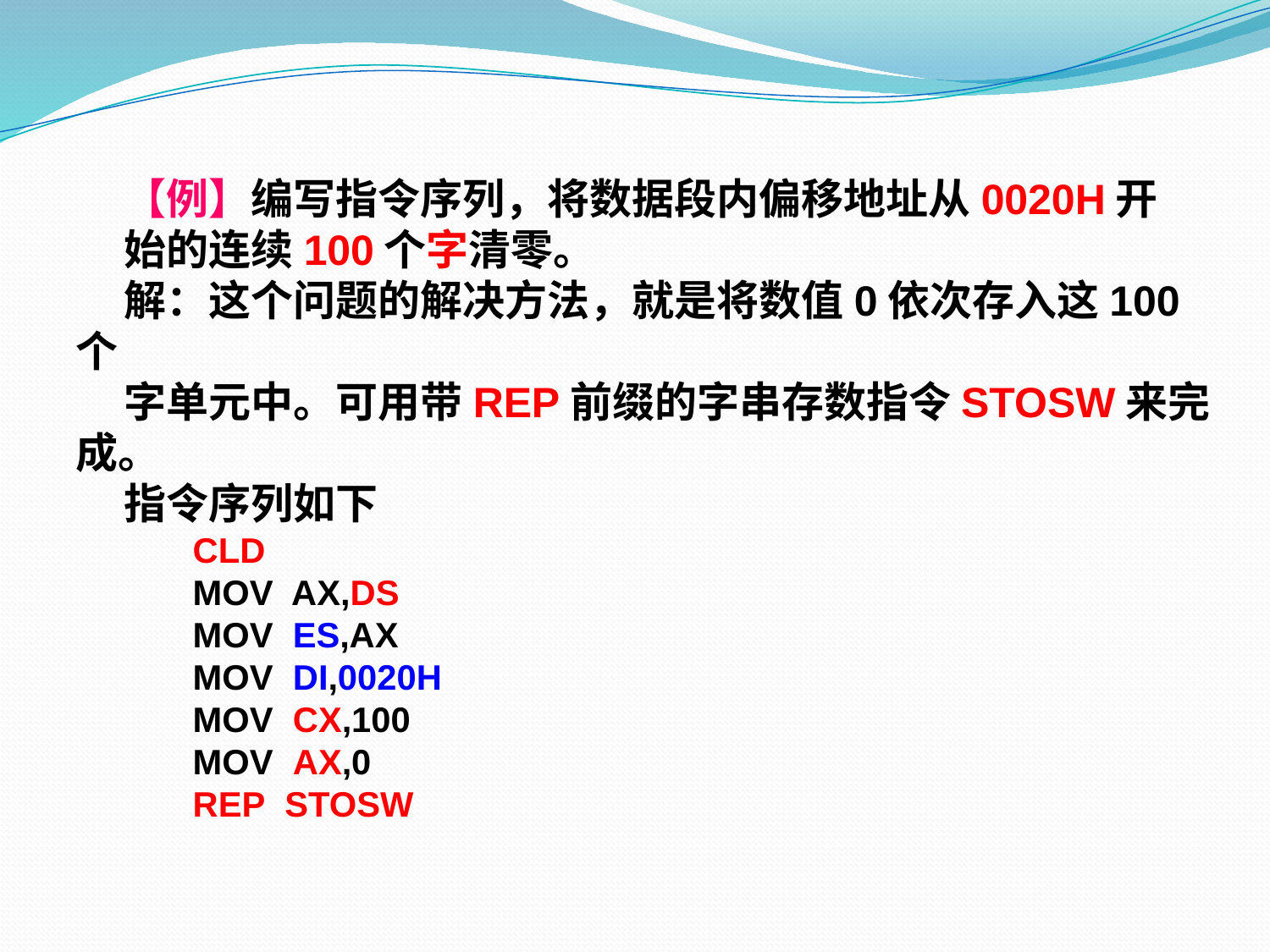

【例】编写指令序列，将数据段内偏移地址从0020H开
    始的连续100个字清零。
    解：这个问题的解决方法，就是将数值0依次存入这100个
    字单元中。可用带REP前缀的字串存数指令STOSW来完成。
    指令序列如下
            CLD
            MOV  AX,DS
            MOV  ES,AX
            MOV  DI,0020H
            MOV  CX,100
            MOV  AX,0
            REP  STOSW